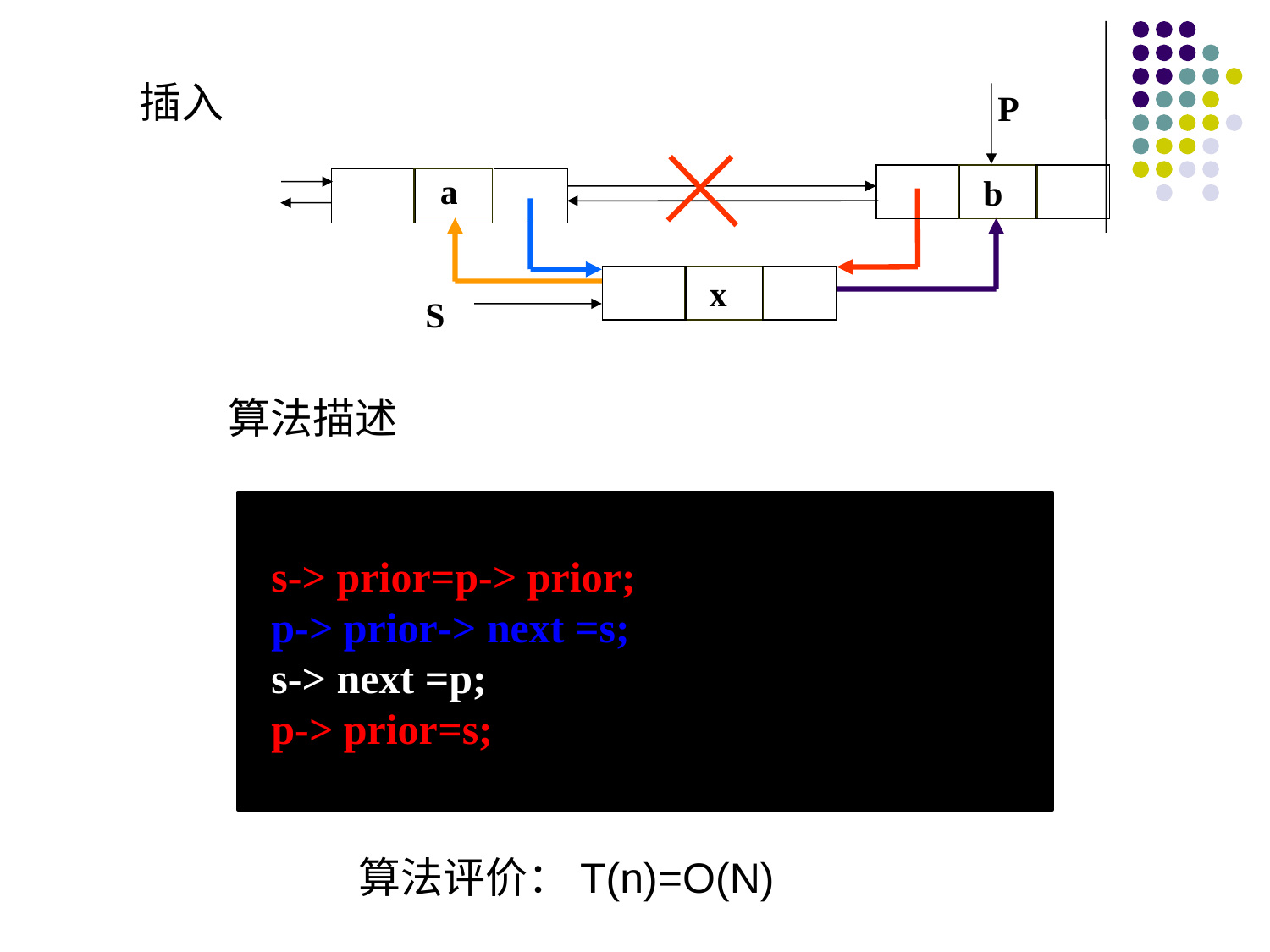

插入
P

a

b

x

S

算法描述

  s-> prior=p-> prior;
  p-> prior-> next =s;
  s-> next =p;
  p-> prior=s;

算法评价：T(n)=O(N)